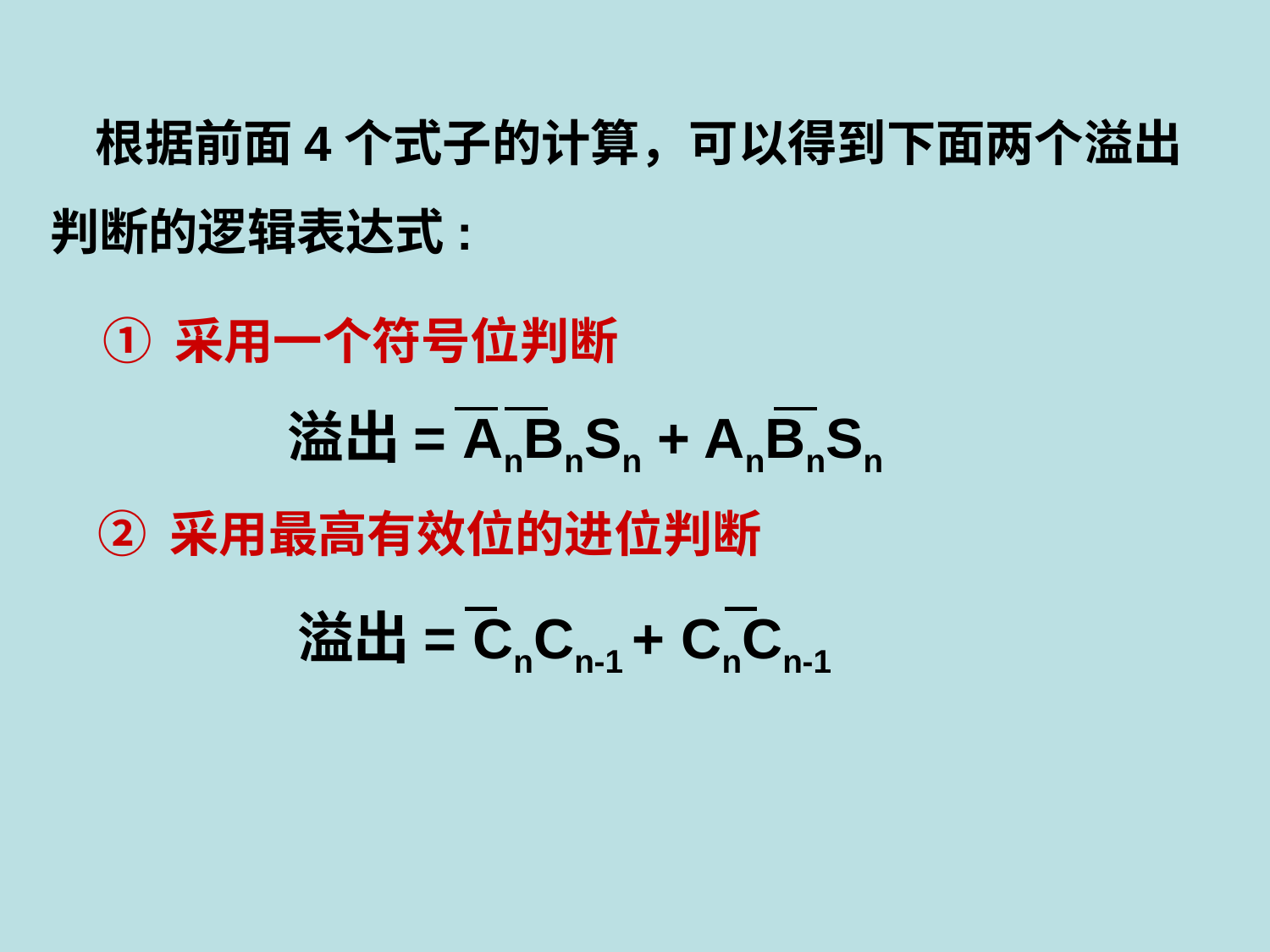

根据前面4个式子的计算，可以得到下面两个溢出判断的逻辑表达式:

① 采用一个符号位判断
溢出= AnBnSn + AnBnSn
② 采用最高有效位的进位判断
溢出= CnCn-1 + CnCn-1